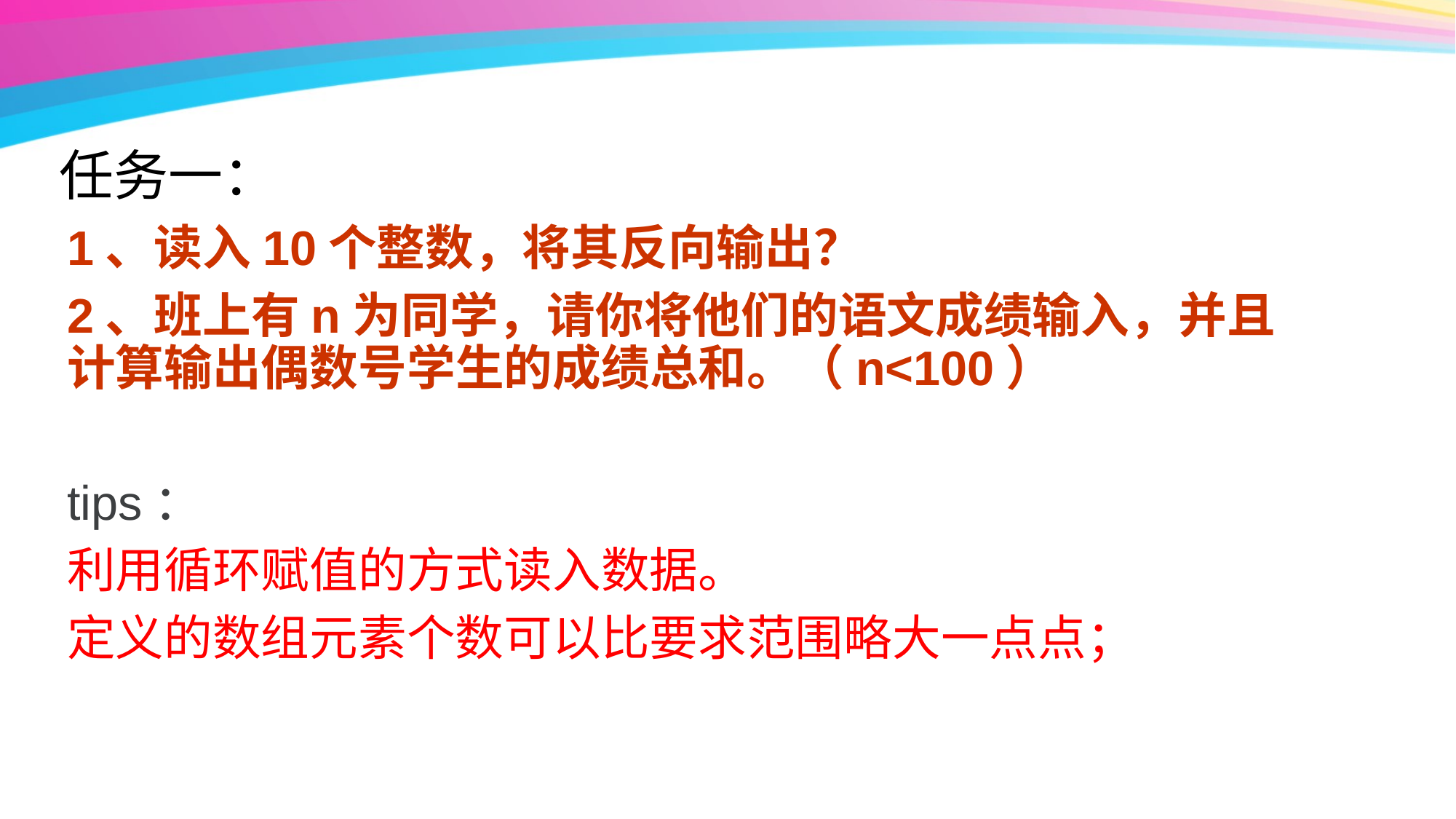

# 任务一：
1、读入10个整数，将其反向输出？
2、班上有n为同学，请你将他们的语文成绩输入，并且计算输出偶数号学生的成绩总和。（n<100）

tips：
利用循环赋值的方式读入数据。
定义的数组元素个数可以比要求范围略大一点点；